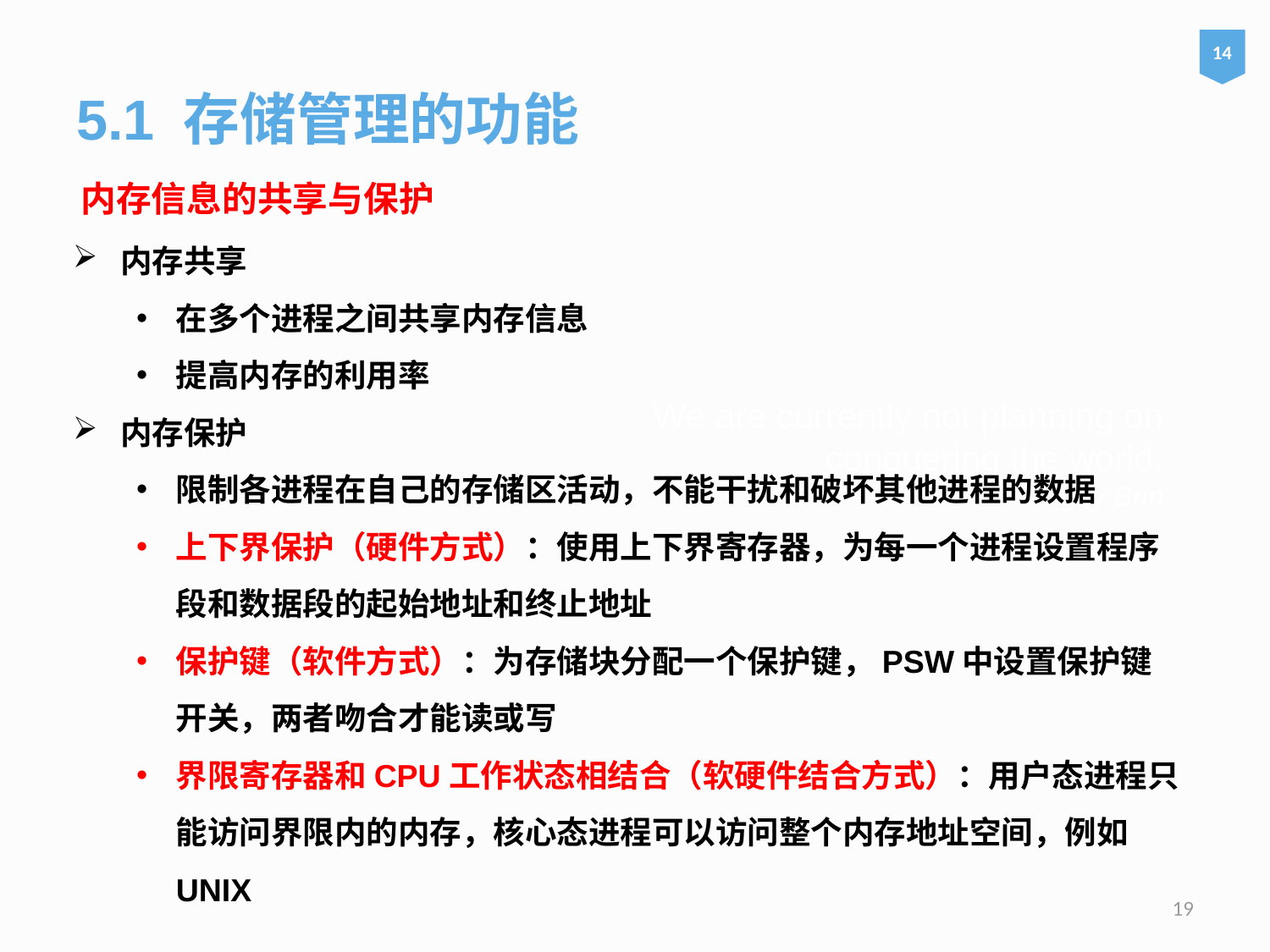

14
5.1 存储管理的功能
内存信息的共享与保护
内存共享
在多个进程之间共享内存信息
提高内存的利用率
内存保护
限制各进程在自己的存储区活动，不能干扰和破坏其他进程的数据
上下界保护（硬件方式）：使用上下界寄存器，为每一个进程设置程序段和数据段的起始地址和终止地址
保护键（软件方式）：为存储块分配一个保护键，PSW中设置保护键开关，两者吻合才能读或写
界限寄存器和CPU工作状态相结合（软硬件结合方式）：用户态进程只能访问界限内的内存，核心态进程可以访问整个内存地址空间，例如UNIX
# We are currently not planning on conquering the world. – Sergey Brin
19